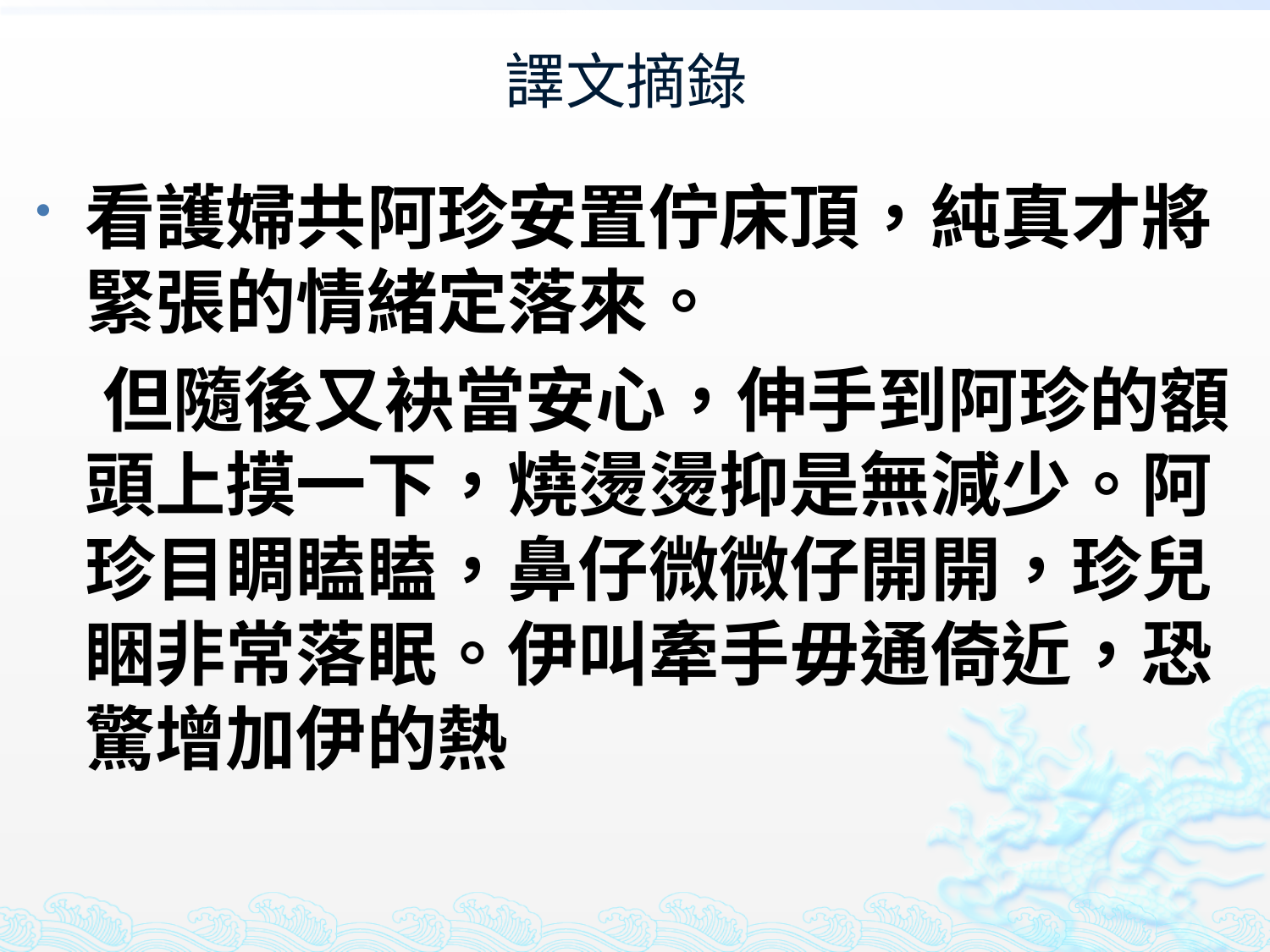

# 譯文摘錄
看護婦共阿珍安置佇床頂，純真才將緊張的情緒定落來。
   但隨後又袂當安心，伸手到阿珍的額頭上摸一下，燒燙燙抑是無減少。阿珍目睭瞌瞌，鼻仔微微仔開開，珍兒睏非常落眠。伊叫牽手毋通倚近，恐驚增加伊的熱